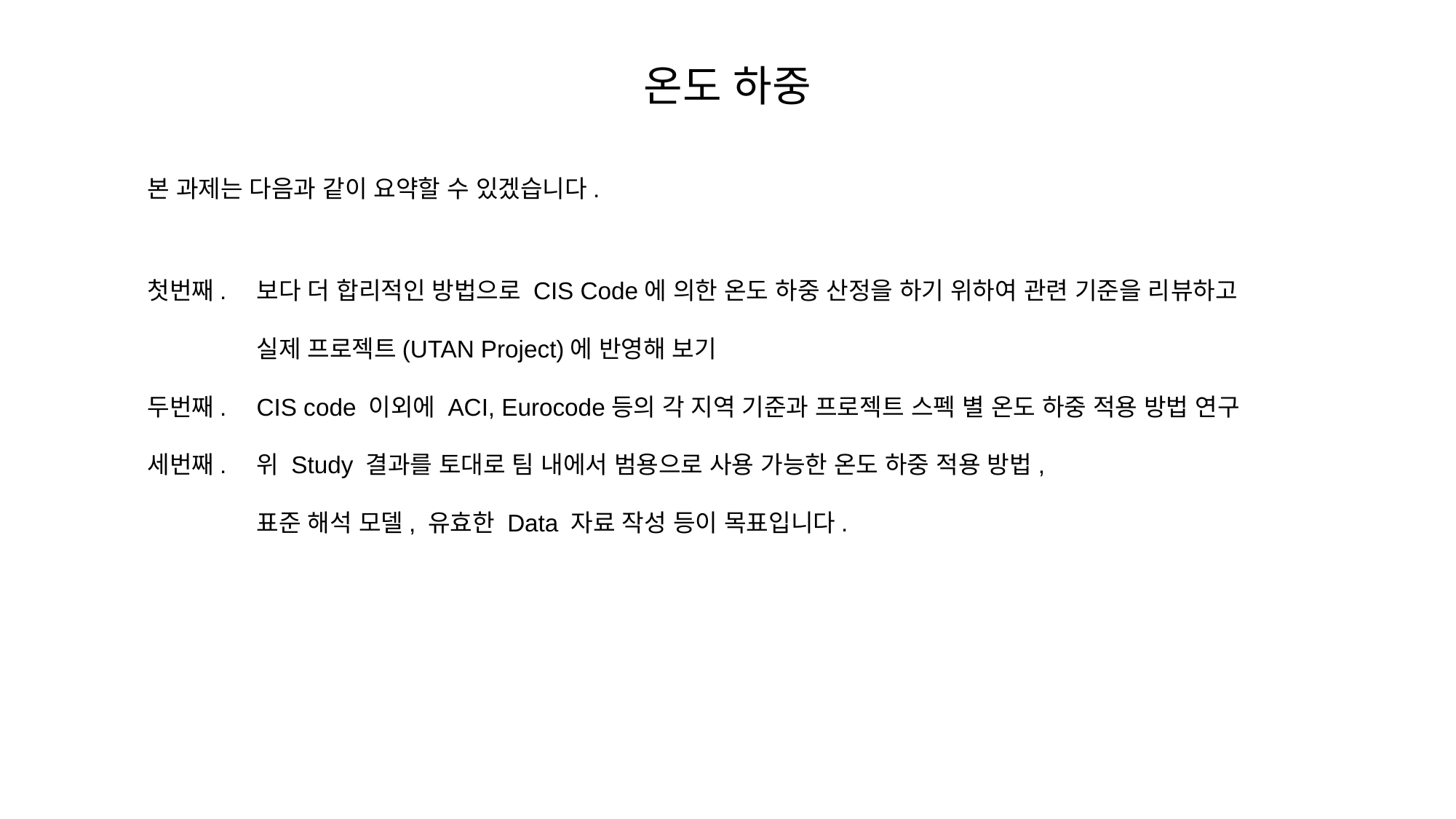

온도 하중
본 과제는 다음과 같이 요약할 수 있겠습니다.

첫번째. 	보다 더 합리적인 방법으로 CIS Code에 의한 온도 하중 산정을 하기 위하여 관련 기준을 리뷰하고
	실제 프로젝트(UTAN Project)에 반영해 보기
두번째. 	CIS code 이외에 ACI, Eurocode등의 각 지역 기준과 프로젝트 스펙 별 온도 하중 적용 방법 연구
세번째. 	위 Study 결과를 토대로 팀 내에서 범용으로 사용 가능한 온도 하중 적용 방법,
	표준 해석 모델, 유효한 Data 자료 작성 등이 목표입니다.